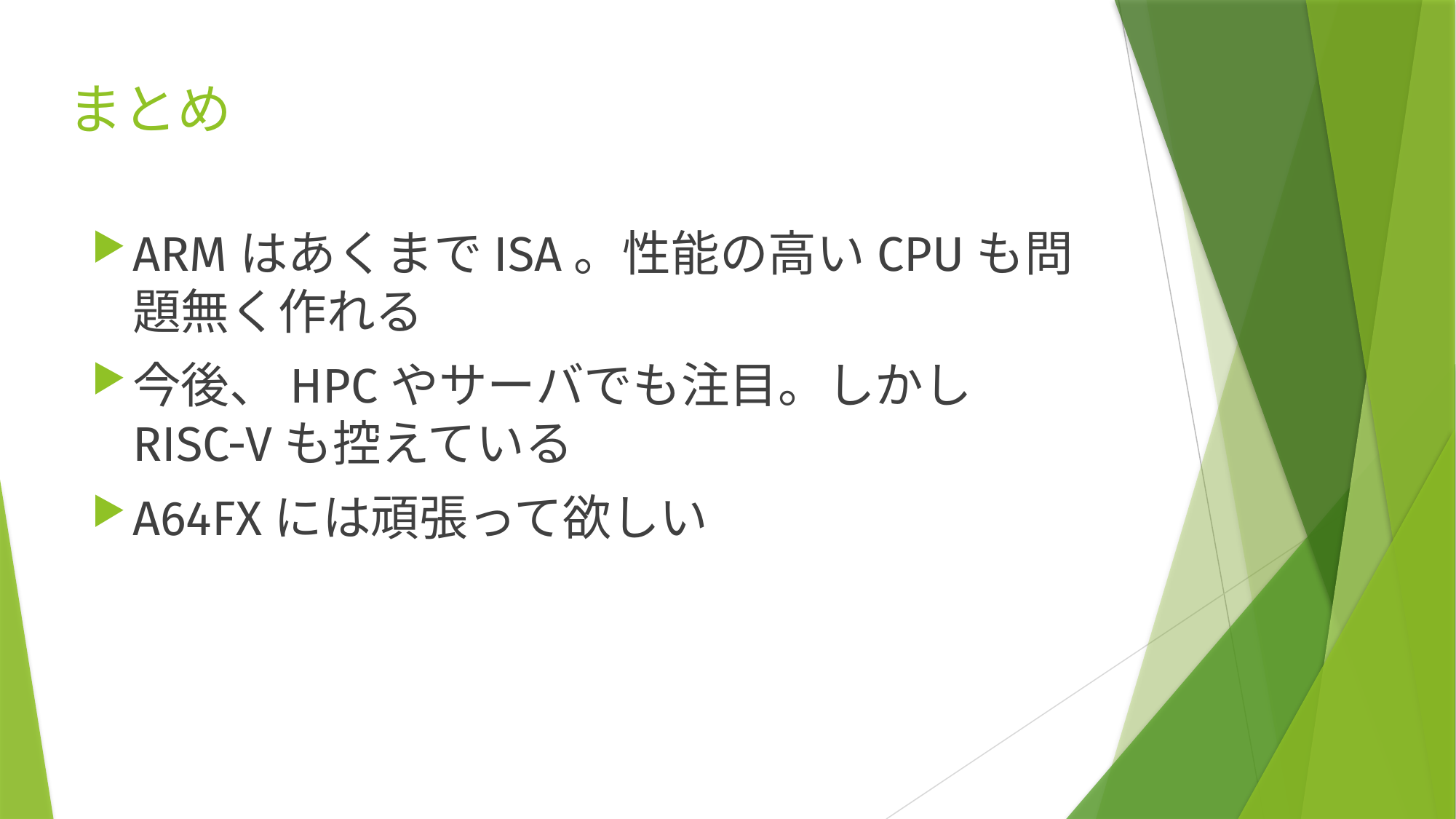

# まとめ
ARMはあくまでISA。性能の高いCPUも問題無く作れる
今後、HPCやサーバでも注目。しかしRISC-Vも控えている
A64FXには頑張って欲しい